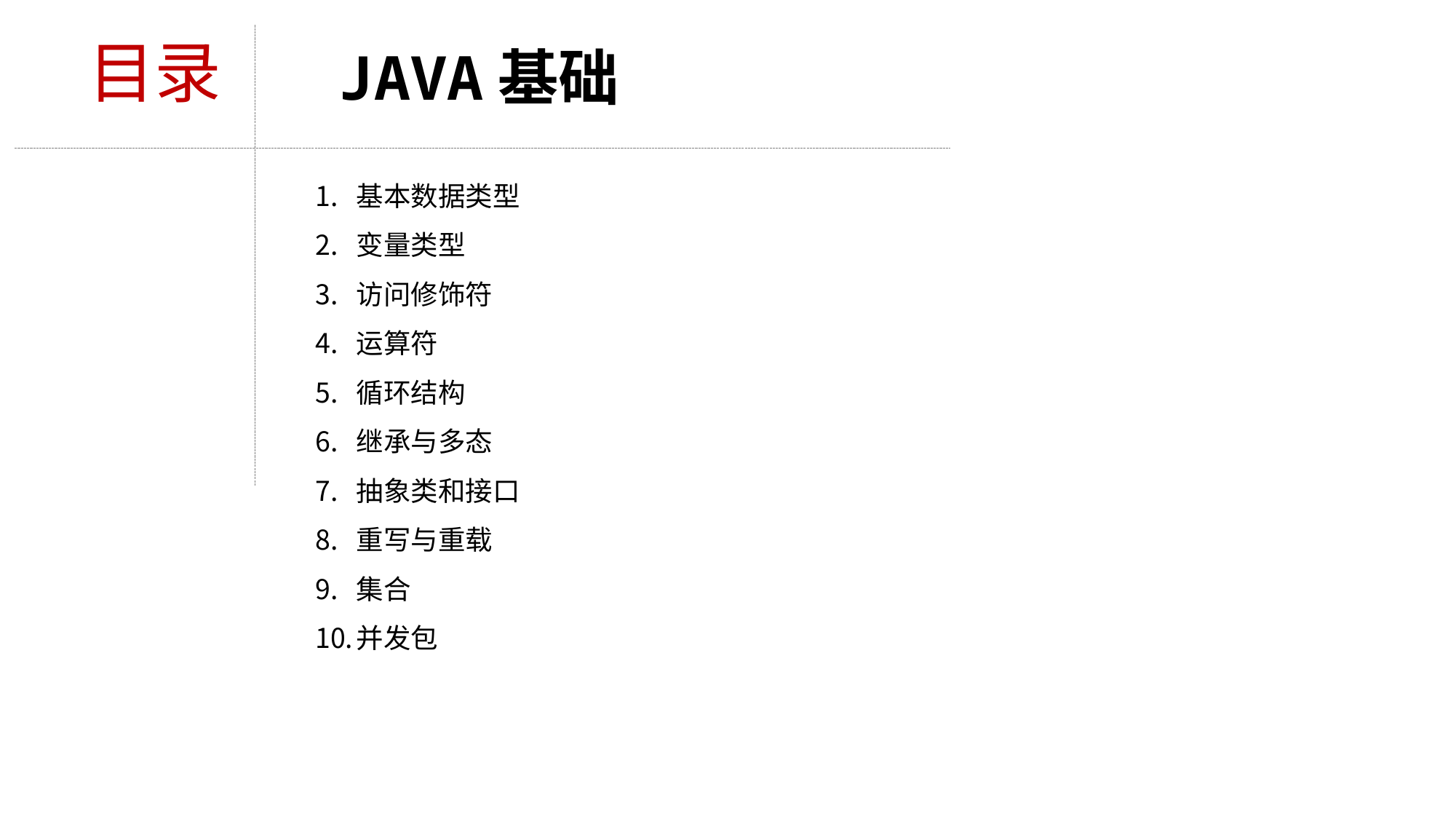

目录
JAVA基础
基本数据类型
变量类型
访问修饰符
运算符
循环结构
继承与多态
抽象类和接口
重写与重载
集合
并发包